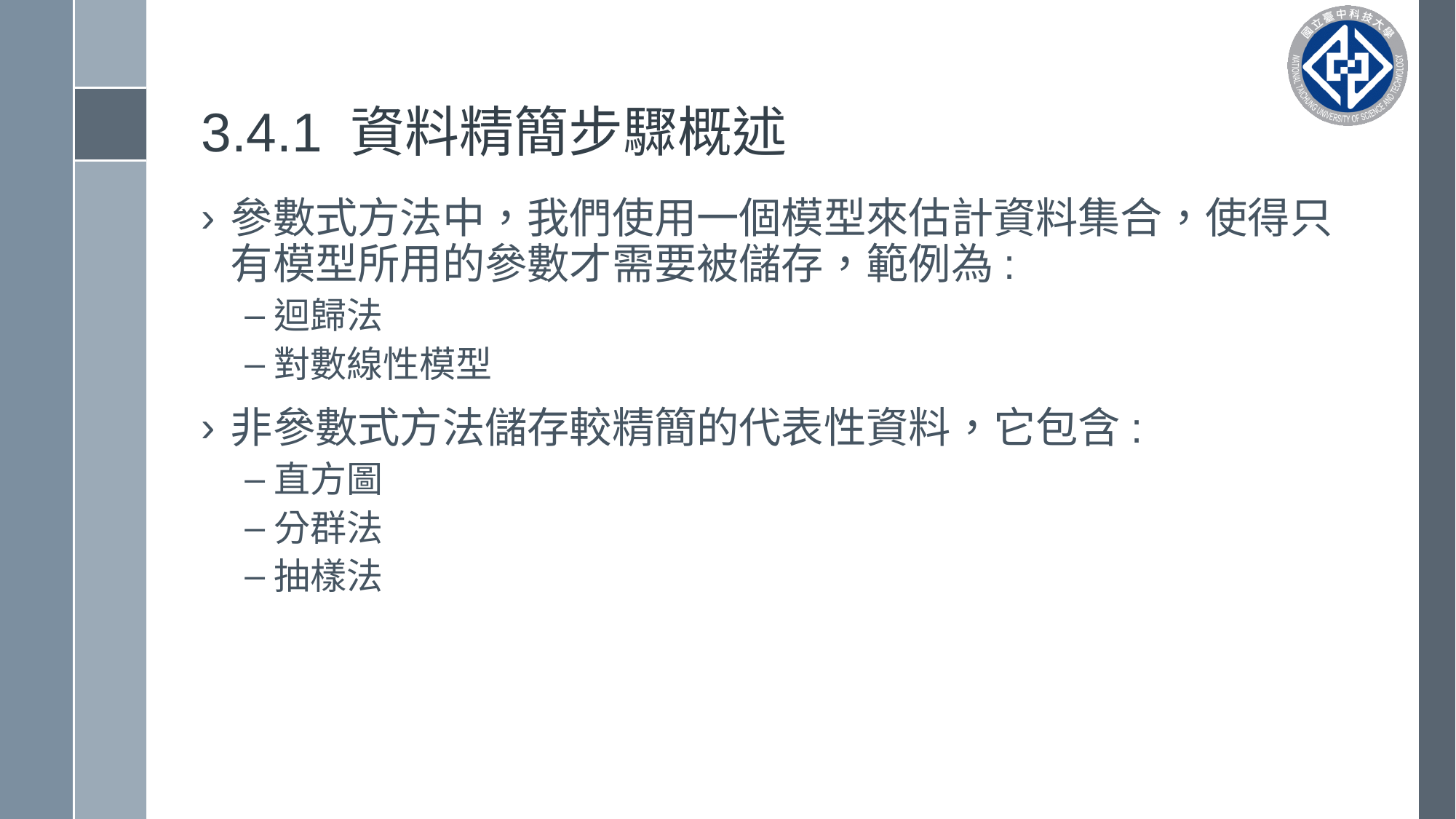

# 3.4.1 資料精簡步驟概述
參數式方法中，我們使用一個模型來估計資料集合，使得只有模型所用的參數才需要被儲存，範例為:
迴歸法
對數線性模型
非參數式方法儲存較精簡的代表性資料，它包含:
直方圖
分群法
抽樣法